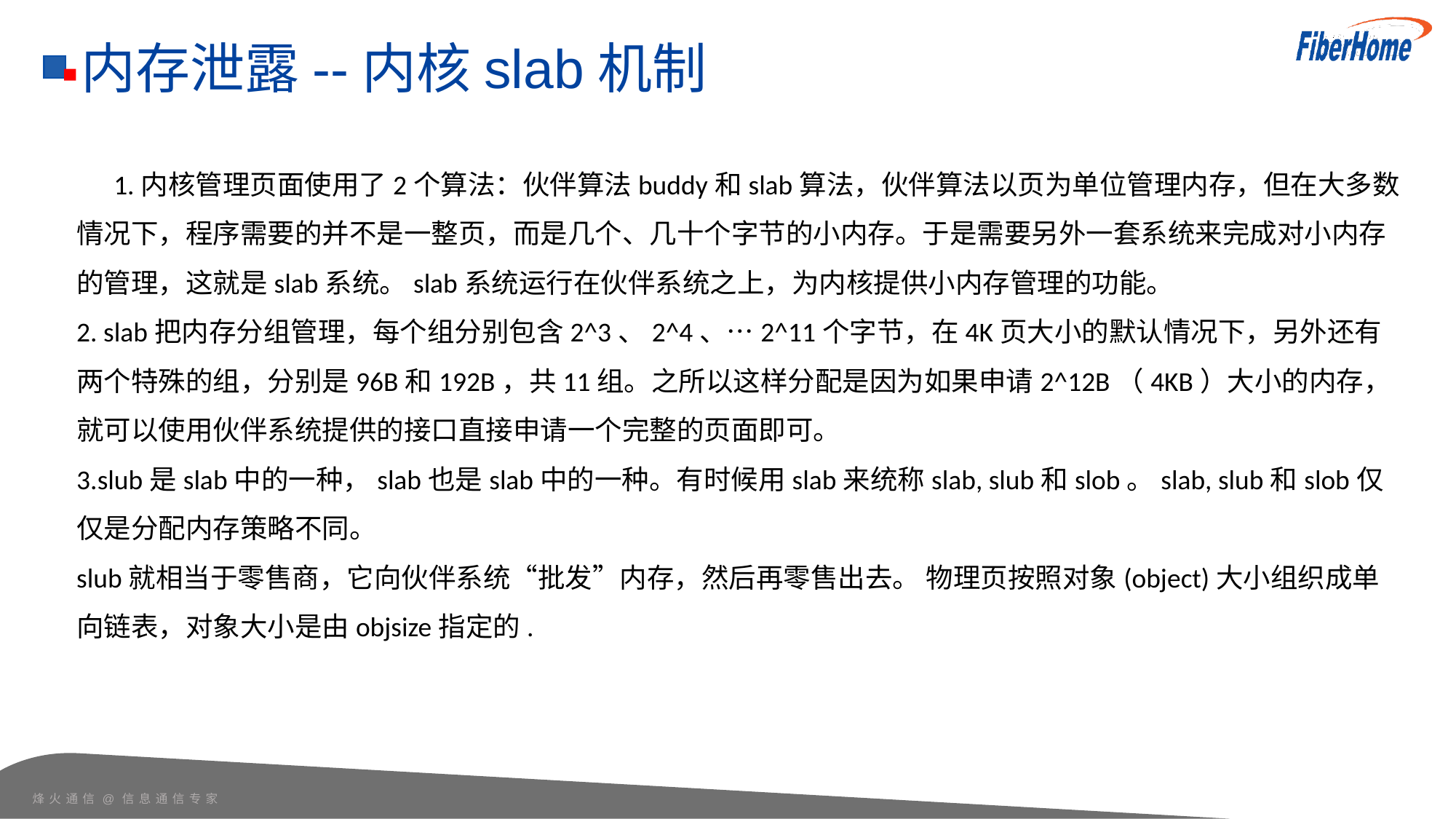

内存泄露--内核slab机制
      1.内核管理页面使用了2个算法：伙伴算法buddy和slab算法，伙伴算法以页为单位管理内存，但在大多数情况下，程序需要的并不是一整页，而是几个、几十个字节的小内存。于是需要另外一套系统来完成对小内存的管理，这就是slab系统。slab系统运行在伙伴系统之上，为内核提供小内存管理的功能。
2. slab把内存分组管理，每个组分别包含2^3、2^4、…2^11个字节，在4K页大小的默认情况下，另外还有两个特殊的组，分别是96B和192B，共11组。之所以这样分配是因为如果申请2^12B（4KB）大小的内存，就可以使用伙伴系统提供的接口直接申请一个完整的页面即可。
3.slub是slab中的一种，slab也是slab中的一种。有时候用slab来统称slab, slub和slob。slab, slub和slob仅仅是分配内存策略不同。
slub就相当于零售商，它向伙伴系统“批发”内存，然后再零售出去。 物理页按照对象(object)大小组织成单向链表，对象大小是由objsize指定的.